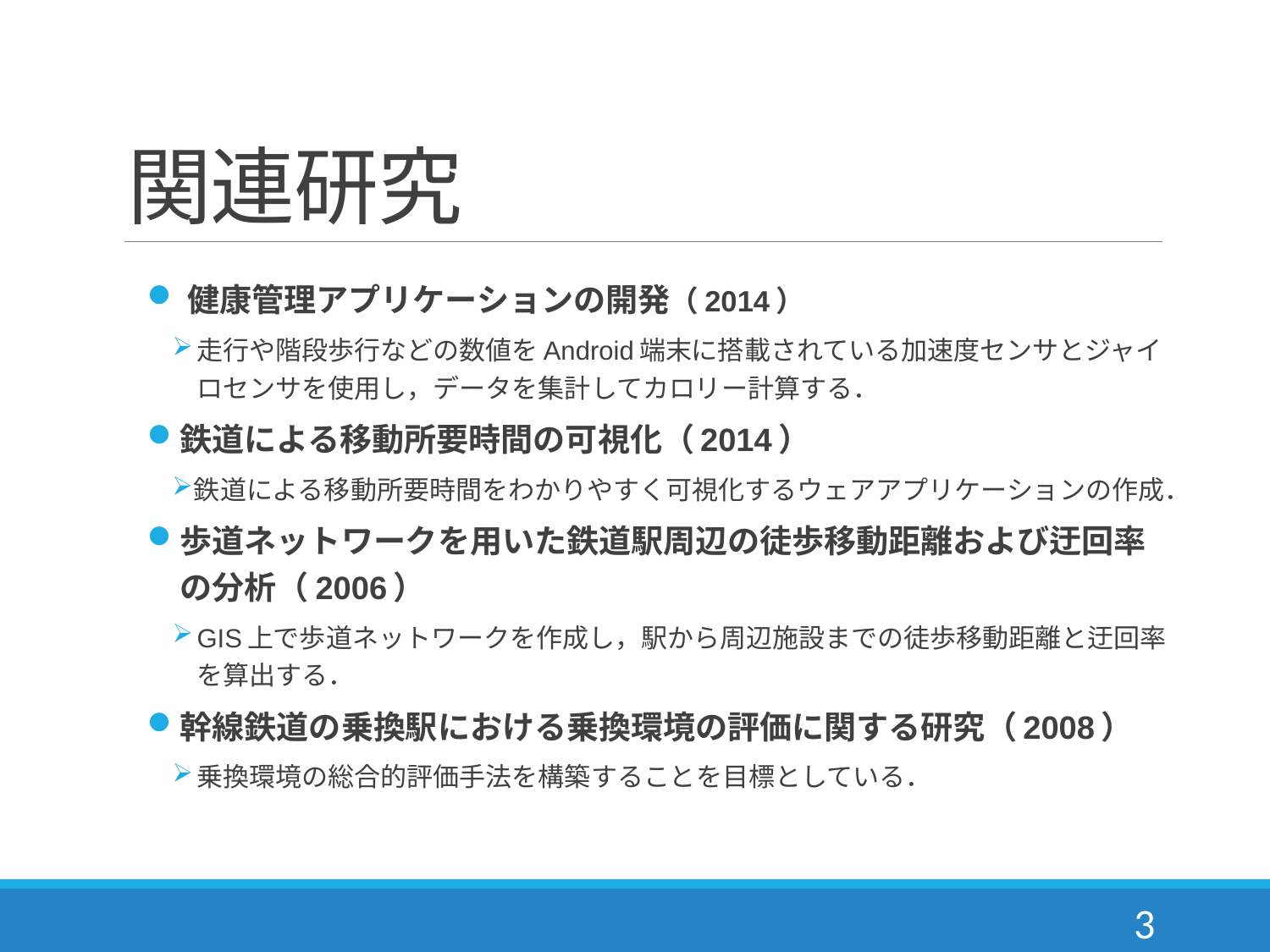

# 関連研究
 健康管理アプリケーションの開発（2014）
走行や階段歩行などの数値をAndroid端末に搭載されている加速度センサとジャイロセンサを使用し，データを集計してカロリー計算する．
鉄道による移動所要時間の可視化（2014）
鉄道による移動所要時間をわかりやすく可視化するウェアアプリケーションの作成．
歩道ネットワークを用いた鉄道駅周辺の徒歩移動距離および迂回率の分析（2006）
GIS上で歩道ネットワークを作成し，駅から周辺施設までの徒歩移動距離と迂回率を算出する．
幹線鉄道の乗換駅における乗換環境の評価に関する研究（2008）
乗換環境の総合的評価手法を構築することを目標としている．
3